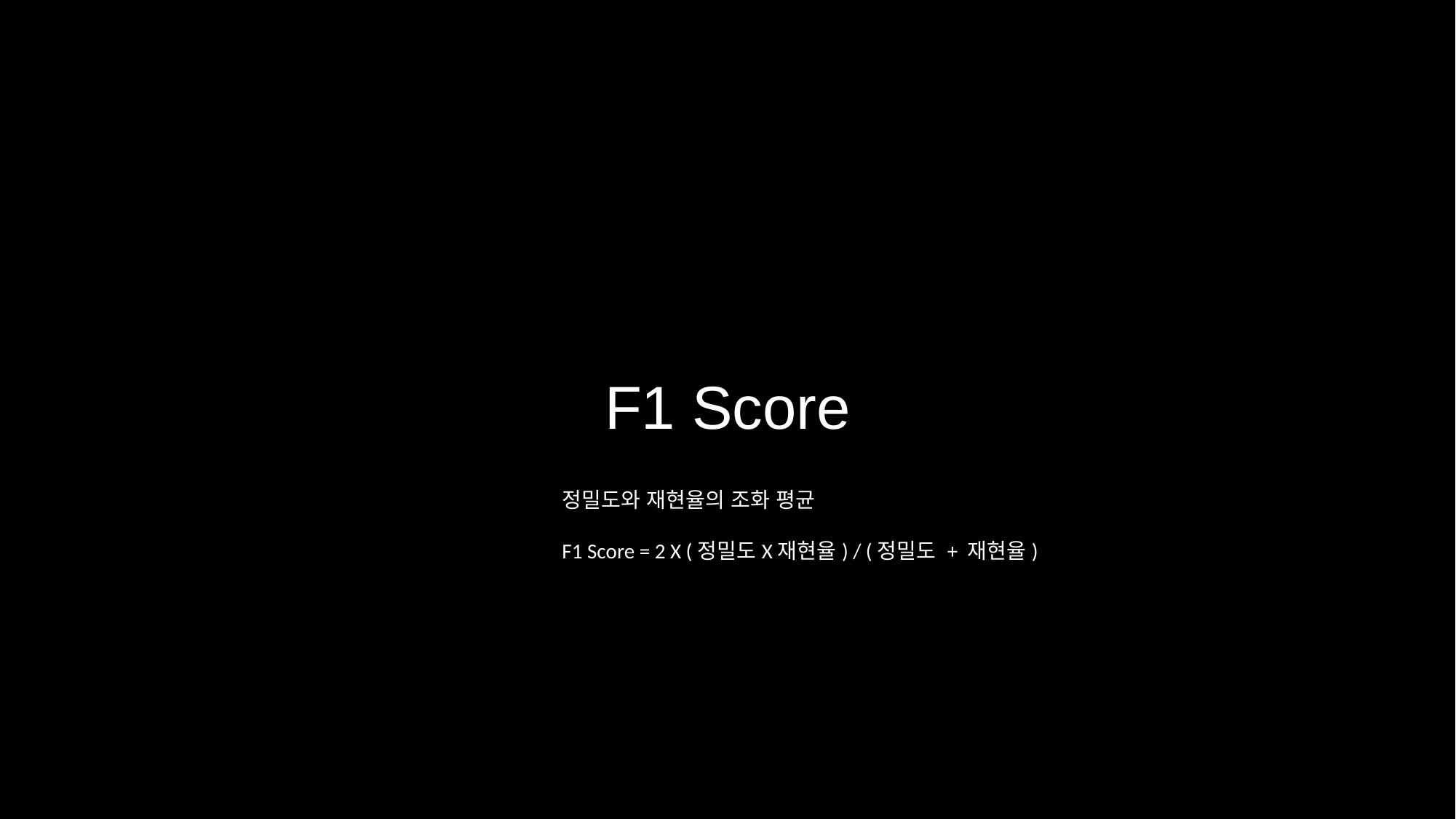

F1 Score
정밀도와 재현율의 조화 평균

F1 Score = 2 X (정밀도X재현율) / (정밀도 + 재현율)